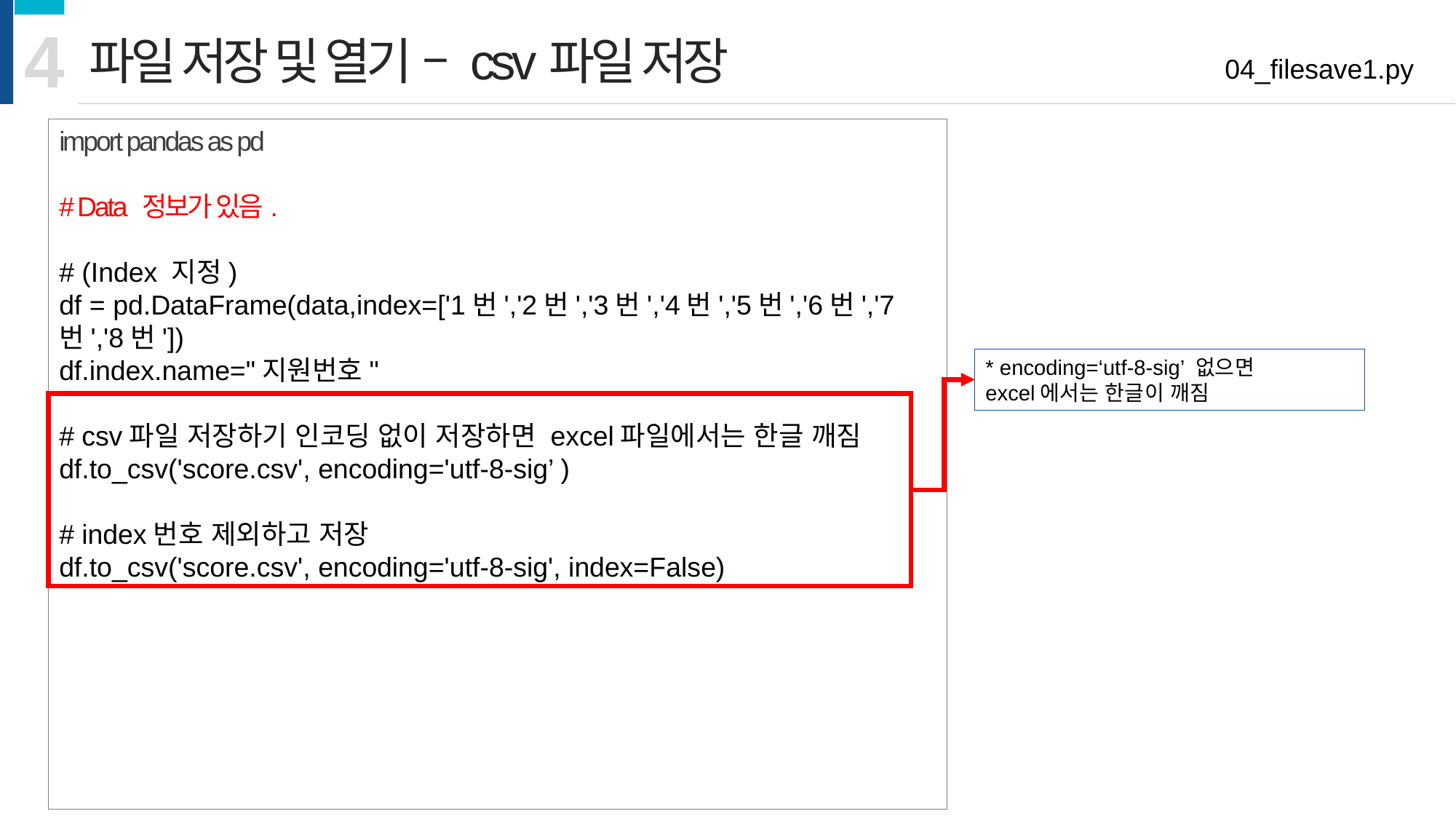

4
파일 저장 및 열기 – csv파일 저장
04_filesave1.py
import pandas as pd

# Data 정보가 있음.

# (Index 지정)
df = pd.DataFrame(data,index=['1번','2번','3번','4번','5번','6번','7번','8번'])
df.index.name="지원번호"

# csv파일 저장하기 인코딩 없이 저장하면 excel파일에서는 한글 깨짐
df.to_csv('score.csv', encoding='utf-8-sig’ )

# index번호 제외하고 저장
df.to_csv('score.csv', encoding='utf-8-sig', index=False)
* encoding=‘utf-8-sig’ 없으면
excel에서는 한글이 깨짐